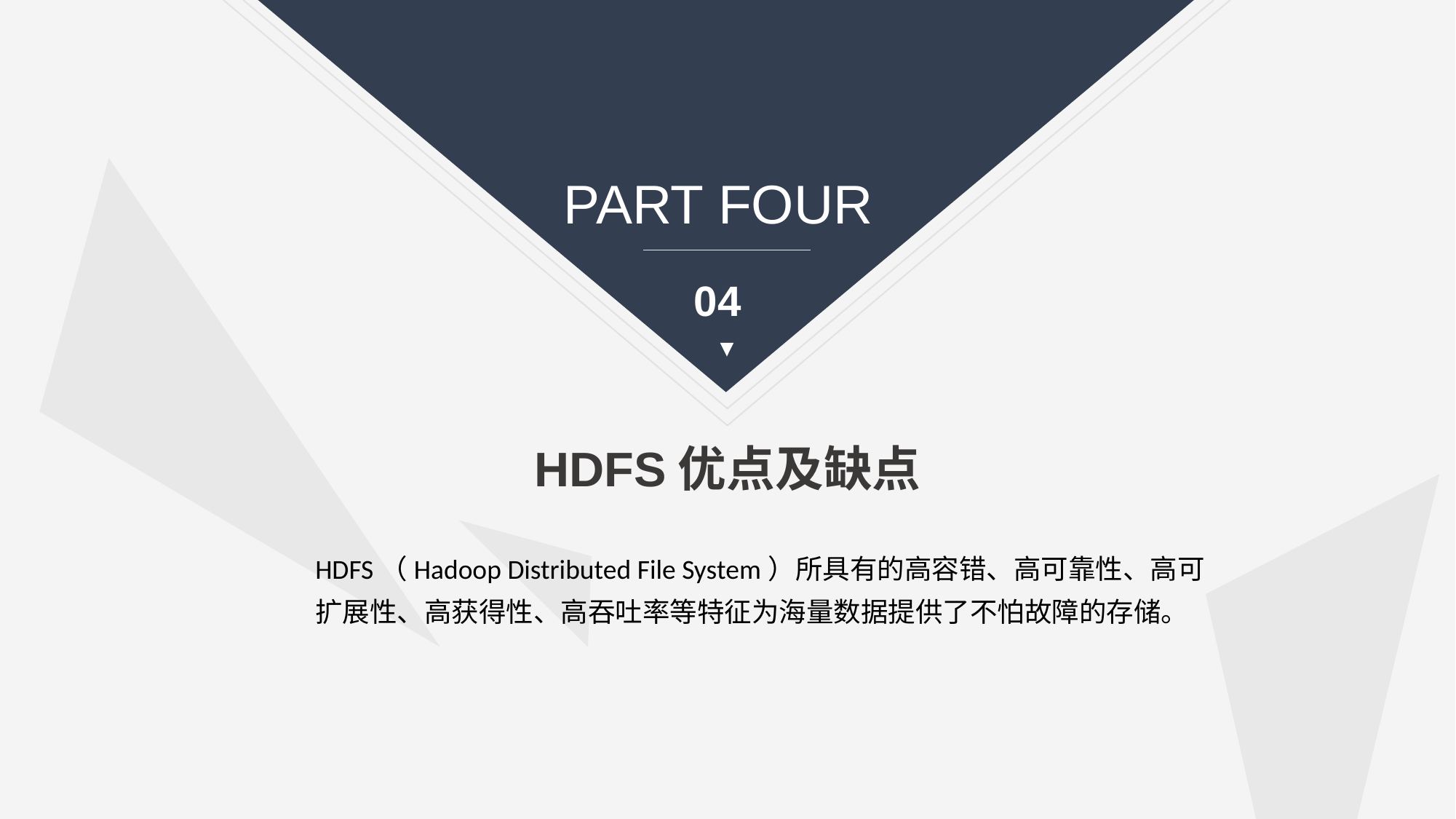

PART FOUR
04

HDFS优点及缺点

HDFS（Hadoop Distributed File System）所具有的高容错、高可靠性、高可扩展性、高获得性、高吞吐率等特征为海量数据提供了不怕故障的存储。